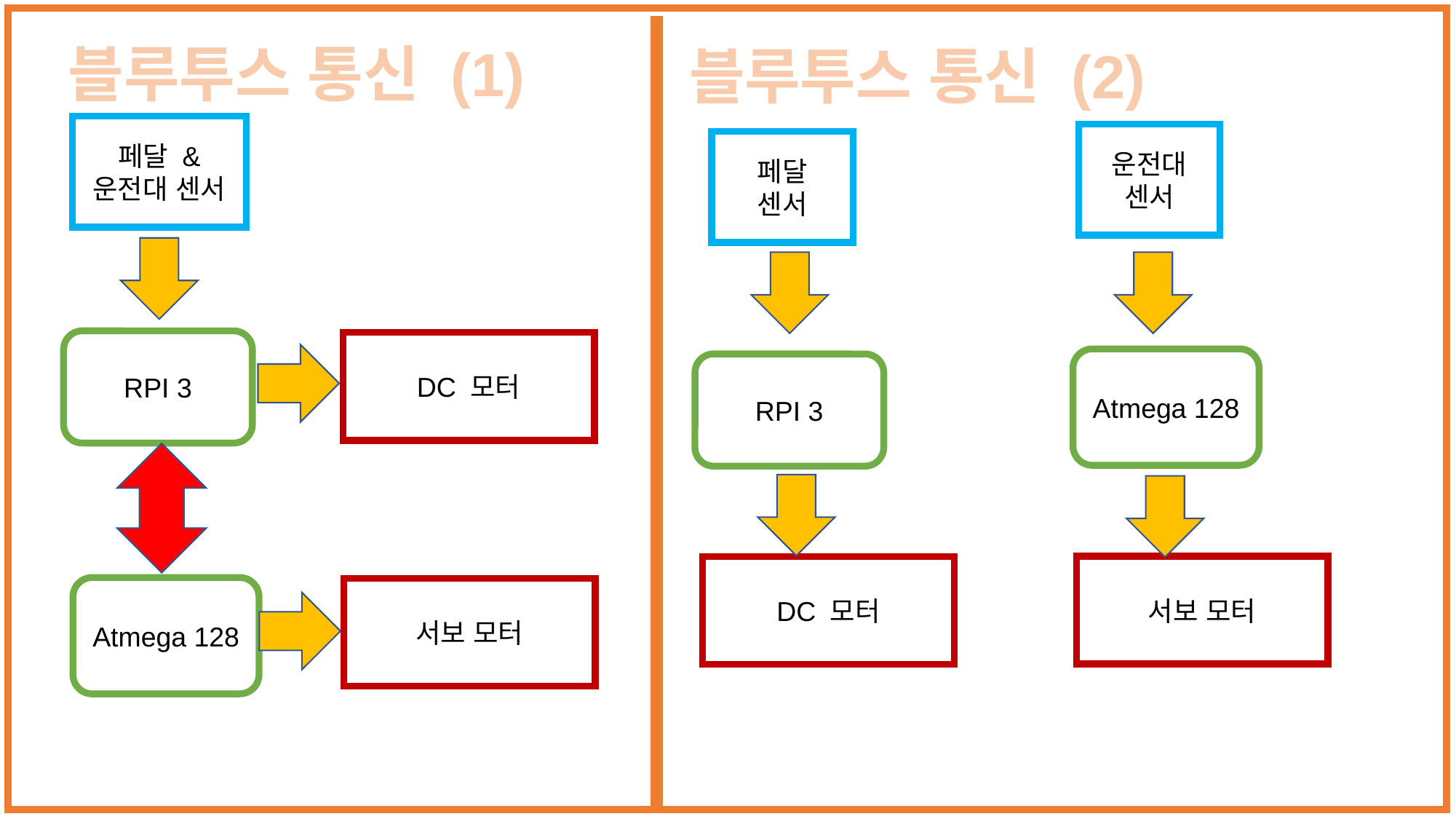

블루투스 통신 (1)
블루투스 통신 (2)
페달 &
운전대 센서
운전대
센서
페달
센서

RPI 3
DC 모터

Atmega 128
RPI 3

서보 모터
DC 모터
Atmega 128
서보 모터